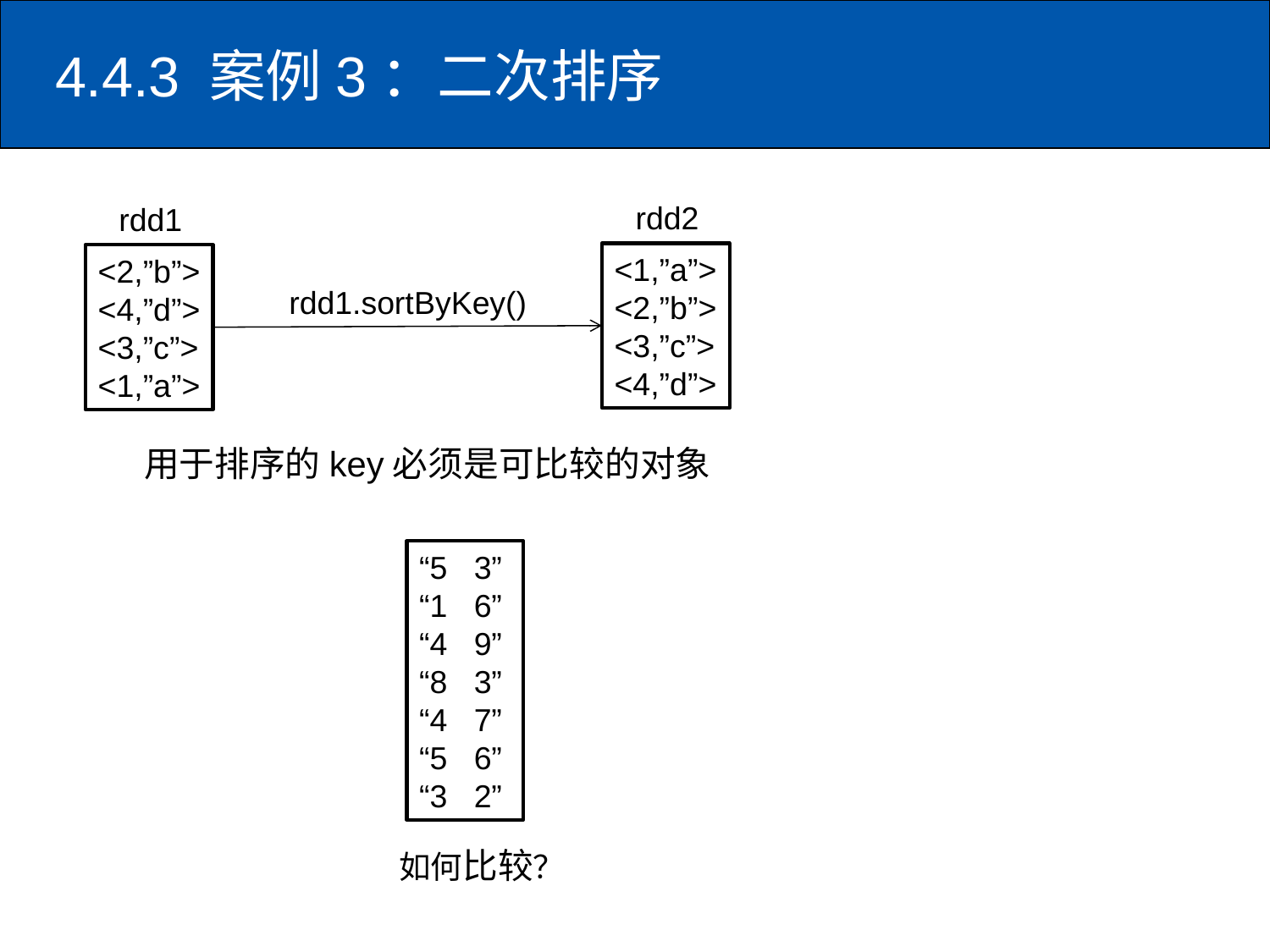

# 4.4.3 案例3：二次排序
rdd2
rdd1
<1,”a”>
<2,”b”>
<3,”c”>
<4,”d”>
<2,”b”>
<4,”d”>
<3,”c”>
<1,”a”>
rdd1.sortByKey()
用于排序的key必须是可比较的对象
“5   3”
“1   6”
“4   9”
“8   3”
“4   7”
“5   6”
“3   2”
如何比较？